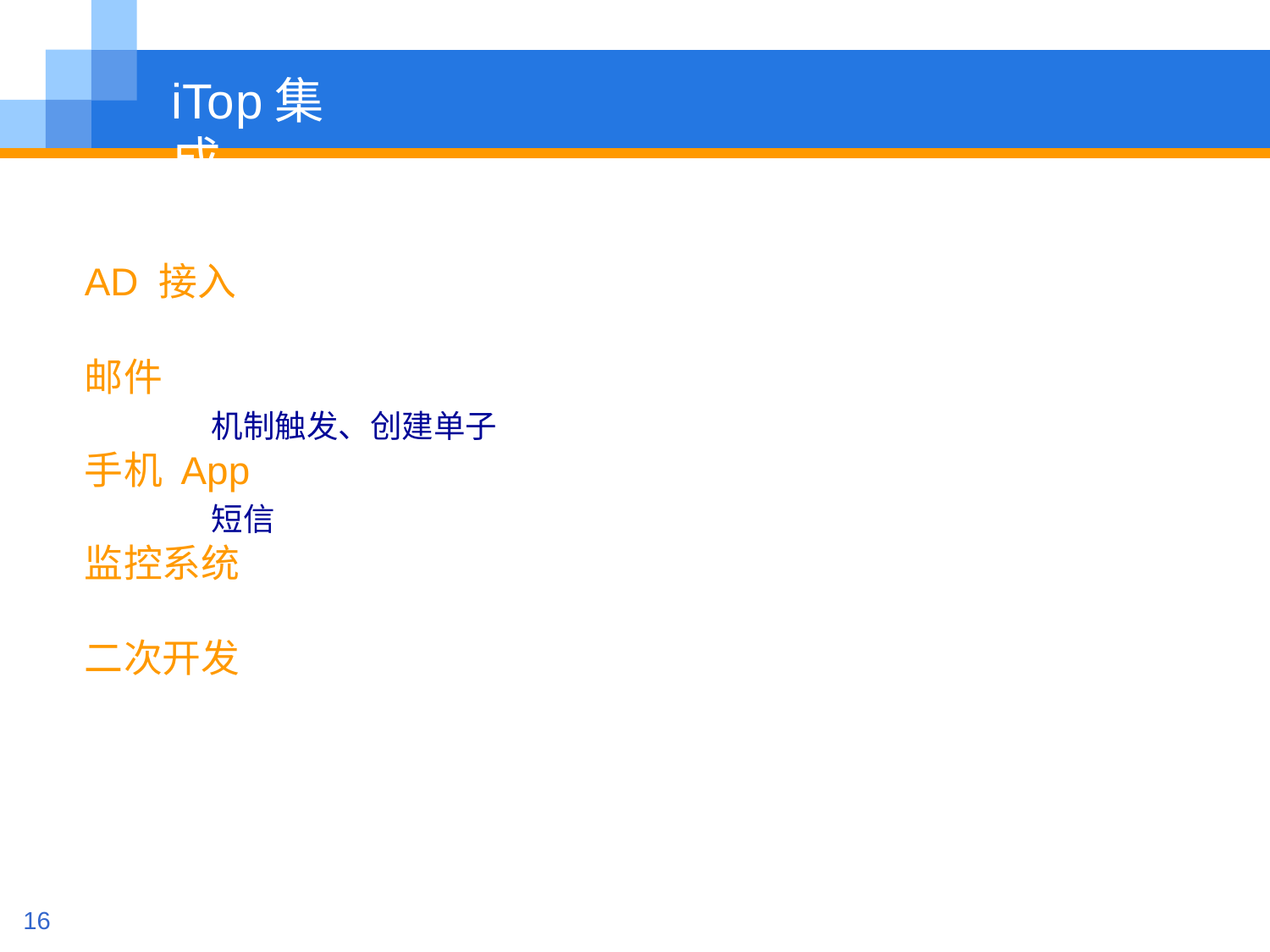

# iTop集成
AD 接入

邮件
机制触发、创建单子
手机 App
短信
监控系统

二次开发
16